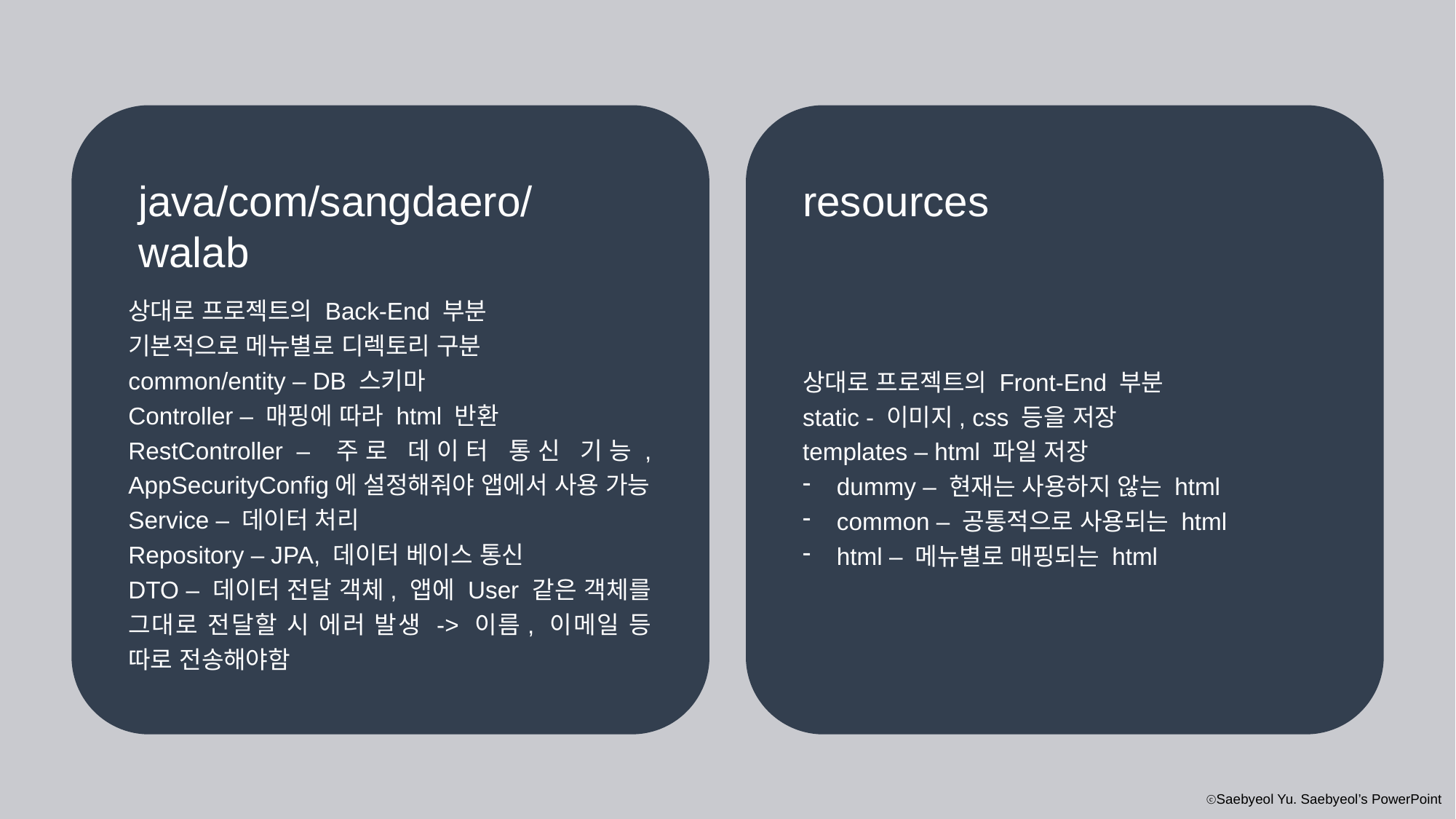

java/com/sangdaero/walab
상대로 프로젝트의 Back-End 부분
기본적으로 메뉴별로 디렉토리 구분
common/entity – DB 스키마
Controller – 매핑에 따라 html 반환
RestController – 주로 데이터 통신 기능, AppSecurityConfig에 설정해줘야 앱에서 사용 가능
Service – 데이터 처리
Repository – JPA, 데이터 베이스 통신
DTO – 데이터 전달 객체, 앱에 User 같은 객체를 그대로 전달할 시 에러 발생 -> 이름, 이메일 등 따로 전송해야함

resources
상대로 프로젝트의 Front-End 부분
static - 이미지, css 등을 저장
templates – html 파일 저장
dummy – 현재는 사용하지 않는 html
common – 공통적으로 사용되는 html
html – 메뉴별로 매핑되는 html